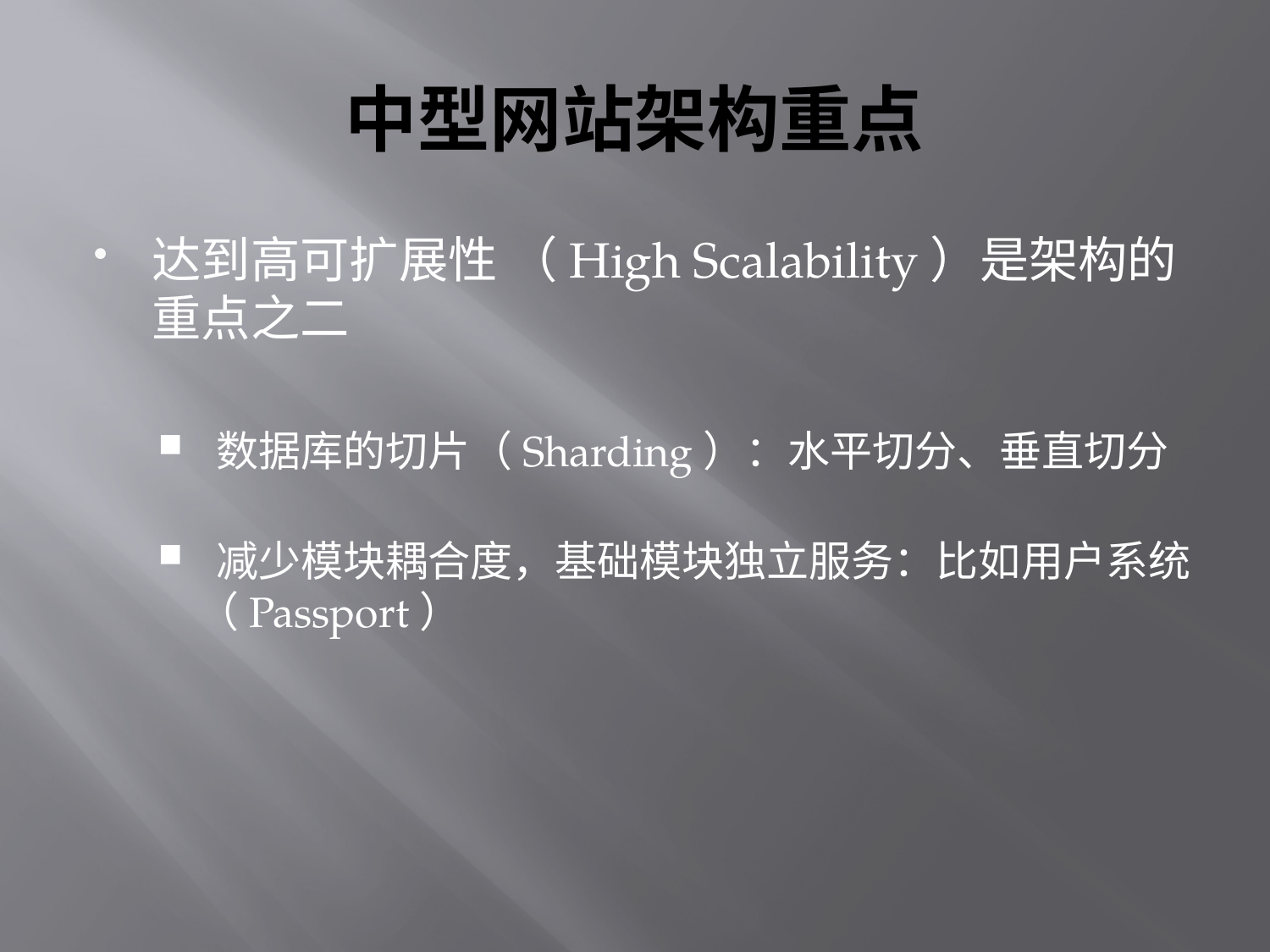

# 中型网站架构重点
达到高可扩展性 （High Scalability）是架构的重点之二

 数据库的切片（Sharding）：水平切分、垂直切分
 减少模块耦合度，基础模块独立服务：比如用户系统（Passport）